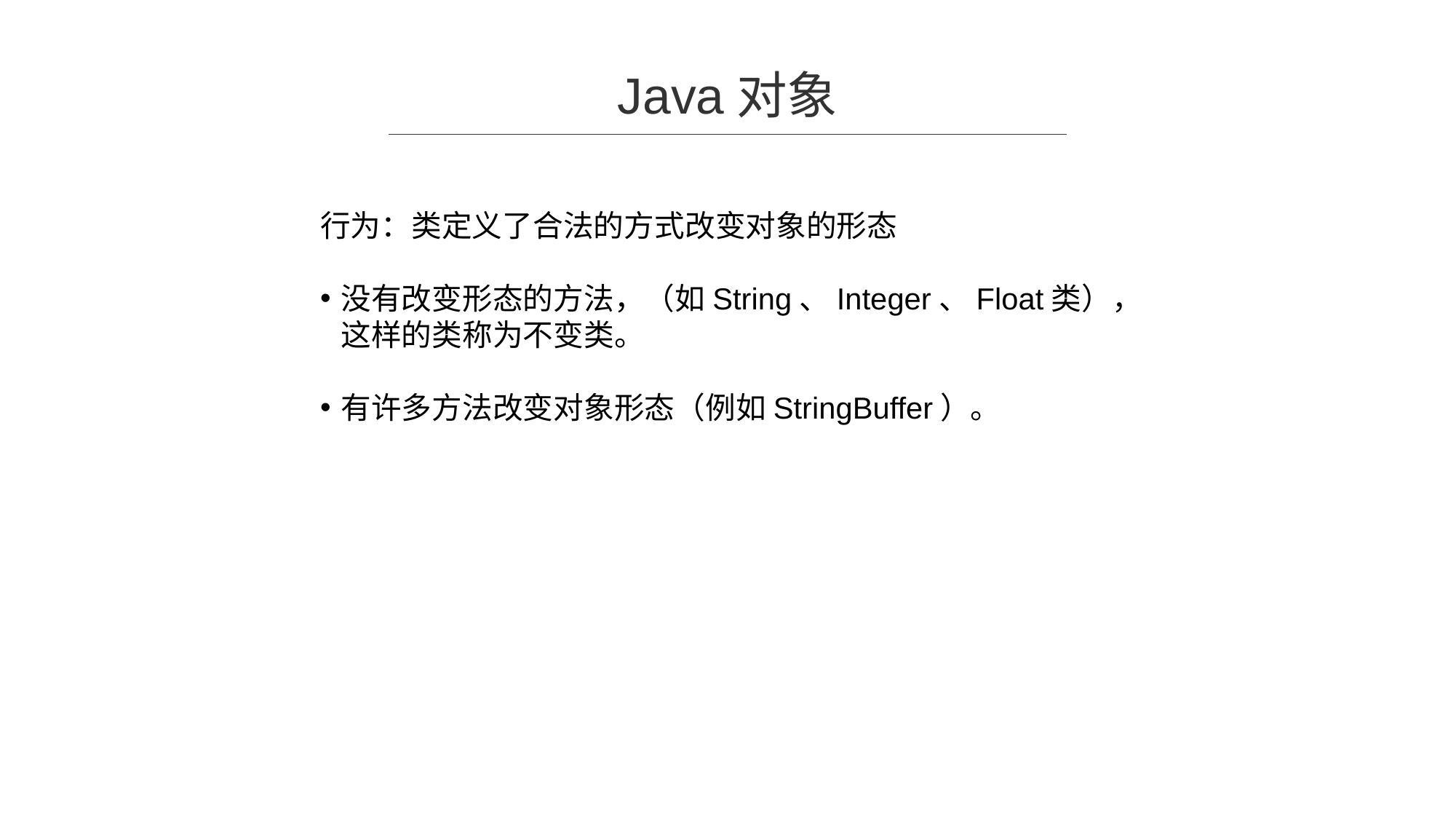

Java对象
行为：类定义了合法的方式改变对象的形态

没有改变形态的方法，（如String、Integer、Float类），这样的类称为不变类。

有许多方法改变对象形态（例如StringBuffer）。